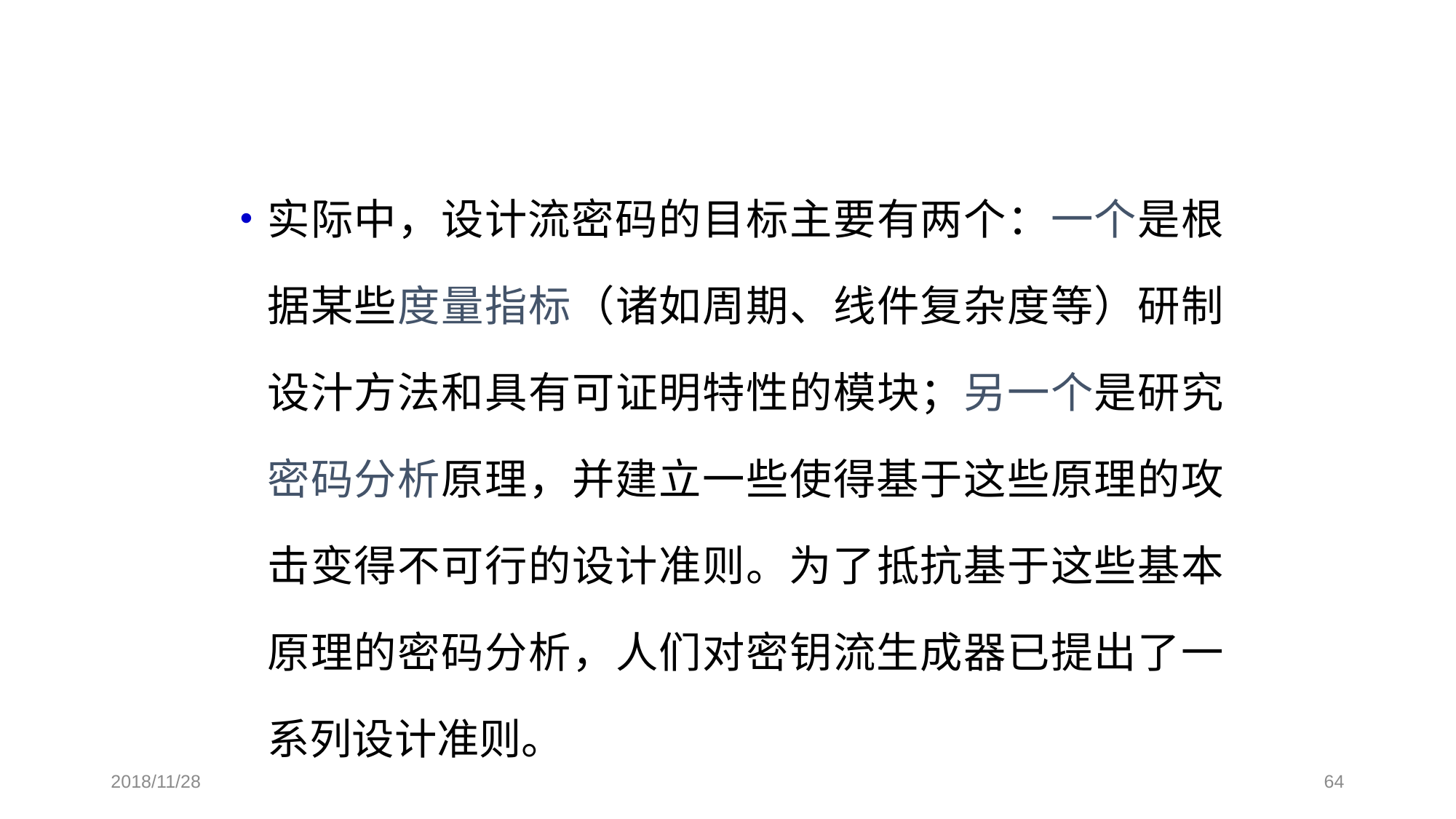

实际中，设计流密码的目标主要有两个：一个是根据某些度量指标（诸如周期、线件复杂度等）研制设汁方法和具有可证明特性的模块；另一个是研究密码分析原理，并建立一些使得基于这些原理的攻击变得不可行的设计准则。为了抵抗基于这些基本原理的密码分析，人们对密钥流生成器已提出了一系列设计准则。
2018/11/28
64